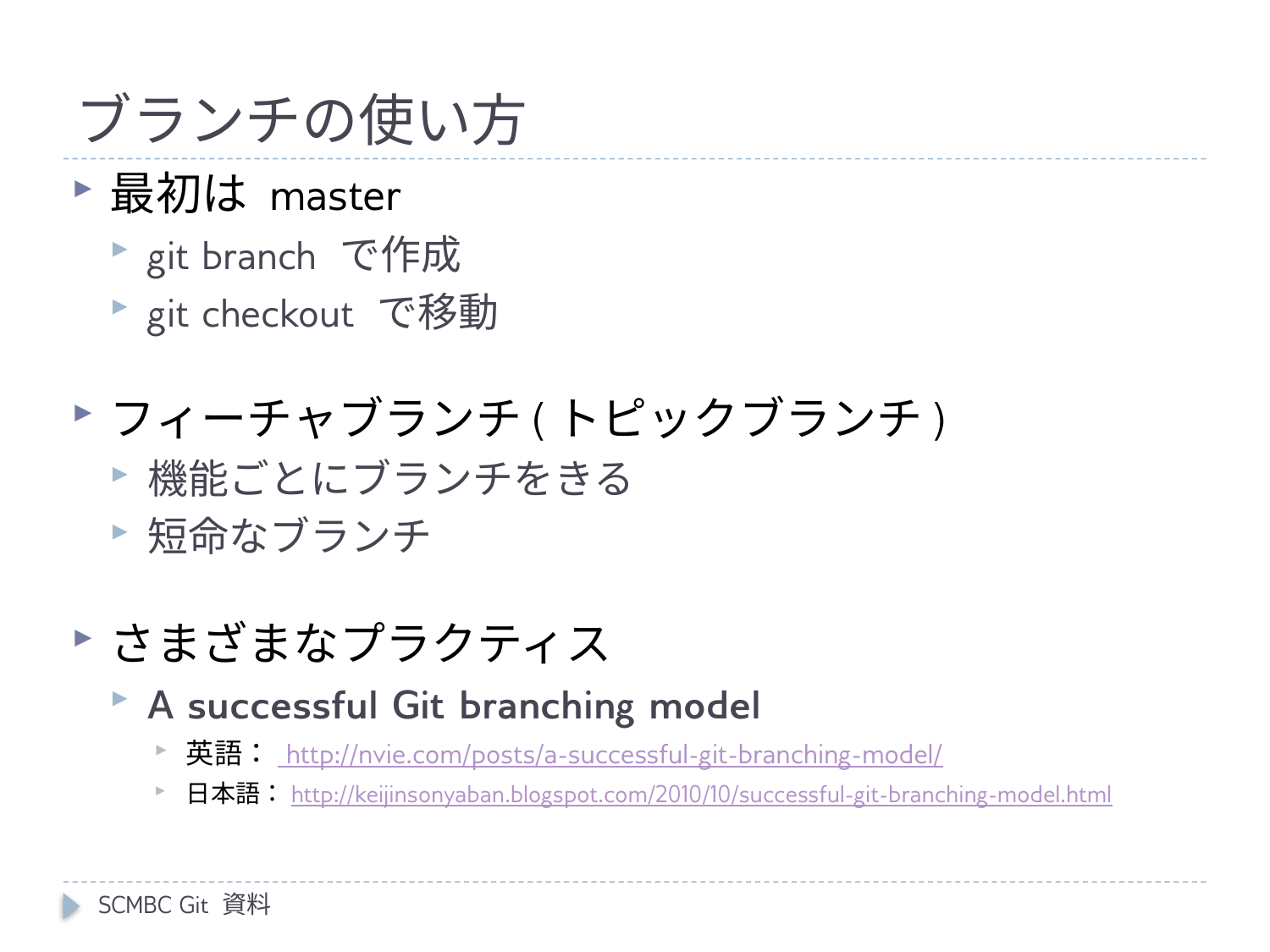

# ブランチの使い方
最初は master
git branch で作成
git checkout で移動

フィーチャブランチ(トピックブランチ)
機能ごとにブランチをきる
短命なブランチ

さまざまなプラクティス
A successful Git branching model
英語： http://nvie.com/posts/a-successful-git-branching-model/
日本語：http://keijinsonyaban.blogspot.com/2010/10/successful-git-branching-model.html
SCMBC Git 資料